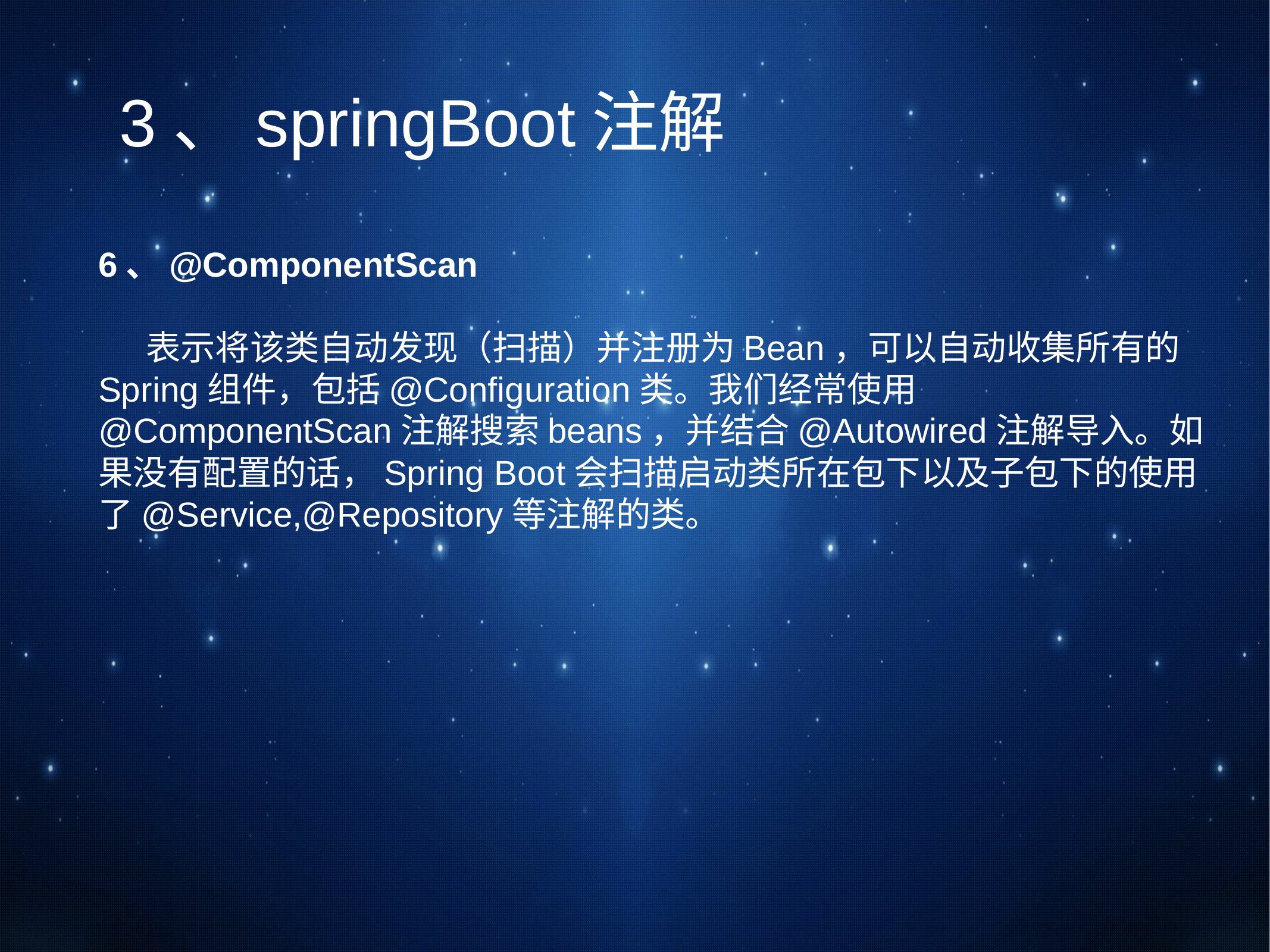

# 3、springBoot注解
6、@ComponentScan

     表示将该类自动发现（扫描）并注册为Bean，可以自动收集所有的Spring组件，包括@Configuration类。我们经常使用@ComponentScan注解搜索beans，并结合@Autowired注解导入。如果没有配置的话，Spring Boot会扫描启动类所在包下以及子包下的使用了@Service,@Repository等注解的类。